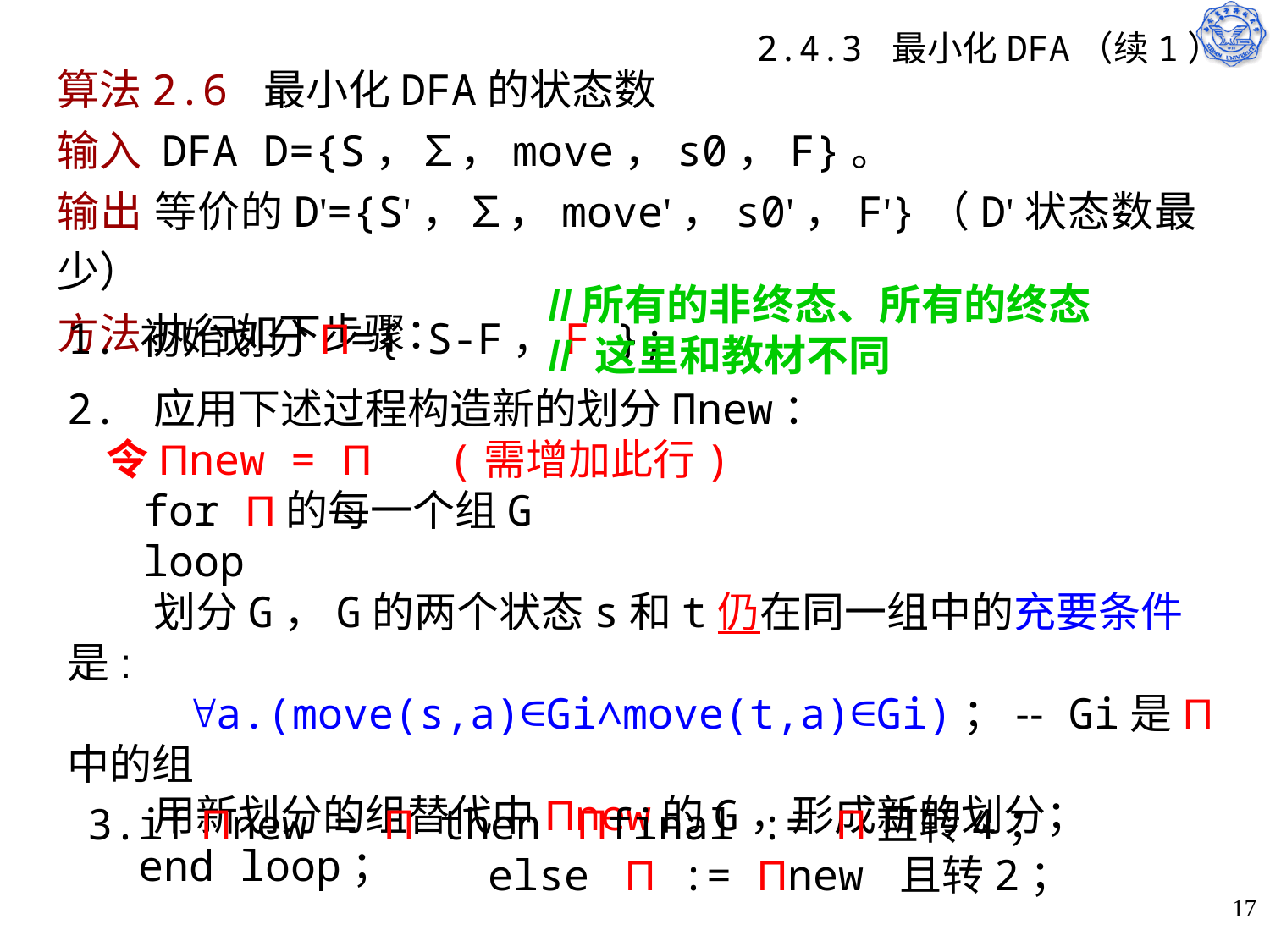

# 2.4.3 最小化DFA（续1）
算法2.6 最小化DFA的状态数
输入 DFA D={S，∑，move，s0，F}。
输出 等价的D'={S'，∑，move'，s0'，F'}（D'状态数最少）
方法 执行如下步骤：
//所有的非终态、所有的终态
// 这里和教材不同
1. 初始划分Π={ S-F，F };
2. 应用下述过程构造新的划分Πnew：
   令Πnew = Π   (需增加此行)
   for Π的每一个组G
   loop
        划分G，G的两个状态s和t仍在同一组中的充要条件是:
          ∀a.(move(s,a)∈Gi∧move(t,a)∈Gi)；-- Gi是Π中的组
        用新划分的组替代中Πnew的G，形成新的划分；
      end loop；
3.if Πnew = Π then   Πfinal := Π且转4；
			       else   Π := Πnew 且转2；
17